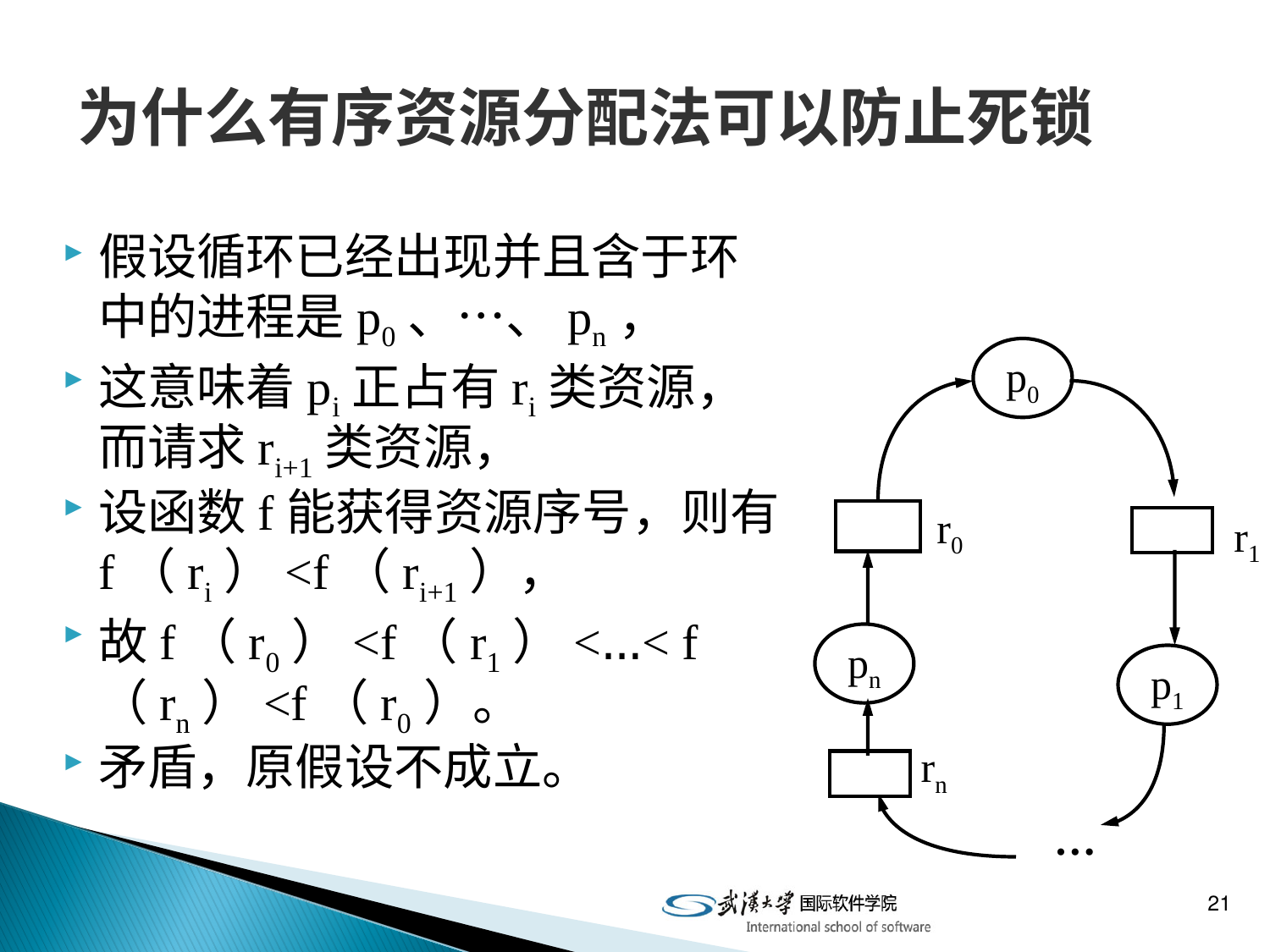

# 为什么有序资源分配法可以防止死锁
假设循环已经出现并且含于环中的进程是p0、…、pn，
这意味着pi正占有ri类资源，而请求ri+1类资源，
设函数f能获得资源序号，则有f（ri）<f（ri+1），
故f（r0）<f（r1）<…< f（rn）<f（r0）。
矛盾，原假设不成立。
p0

r0

r1

pn
p1

rn

…